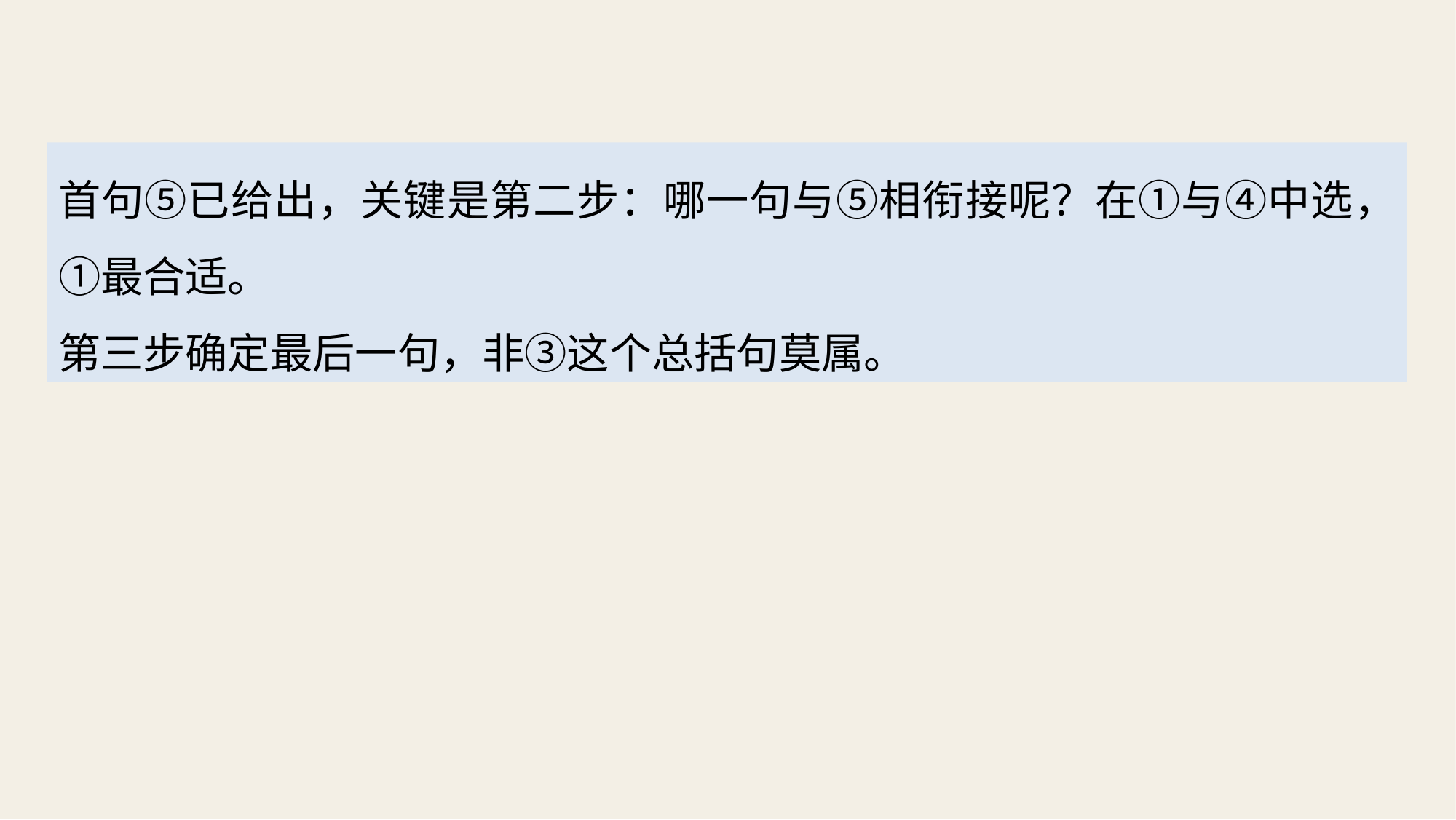

首句⑤已给出，关键是第二步：哪一句与⑤相衔接呢？在①与④中选，①最合适。
第三步确定最后一句，非③这个总括句莫属。